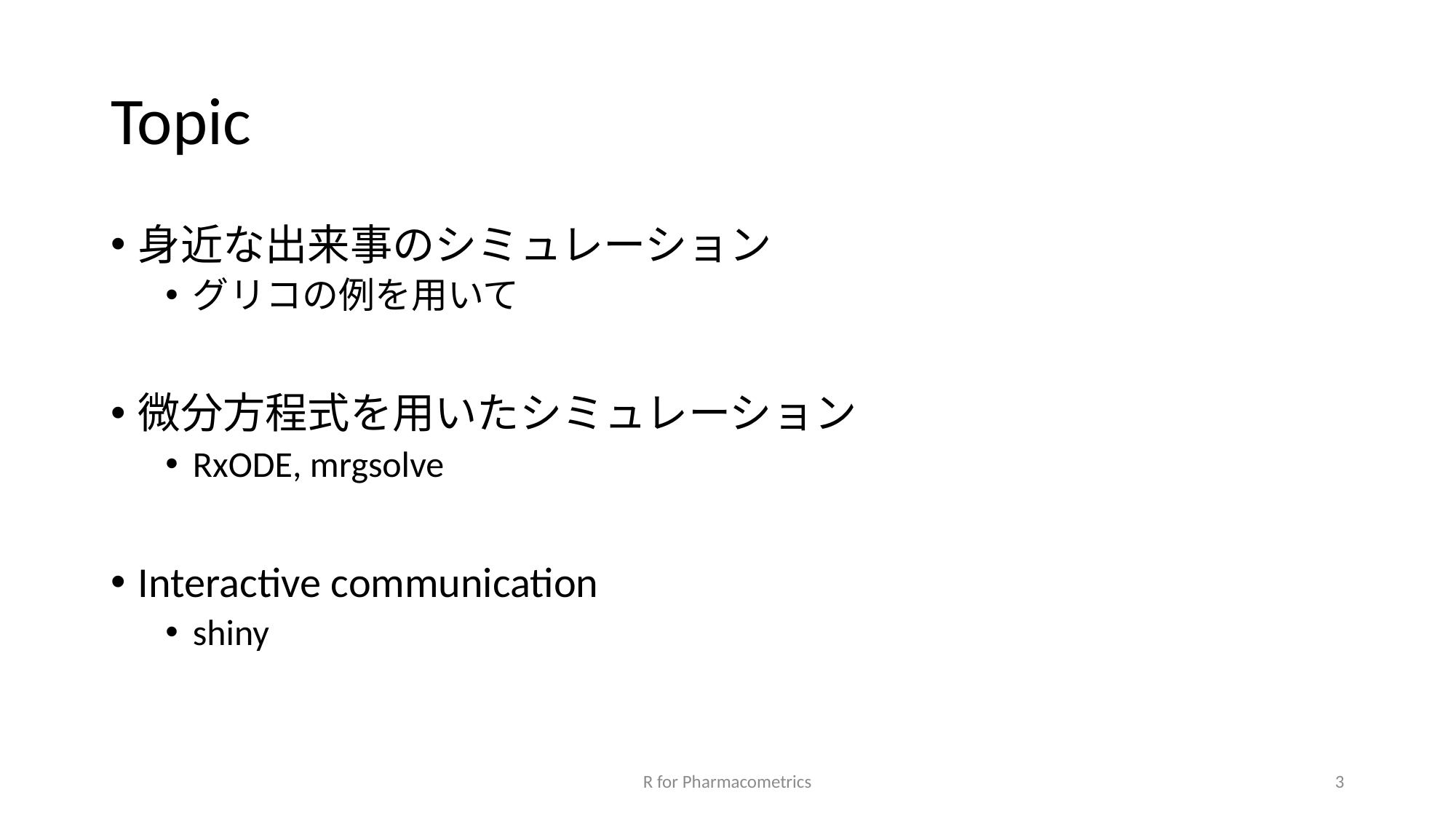

# Topic
身近な出来事のシミュレーション
グリコの例を用いて

微分方程式を用いたシミュレーション
RxODE, mrgsolve

Interactive communication
shiny
R for Pharmacometrics
3